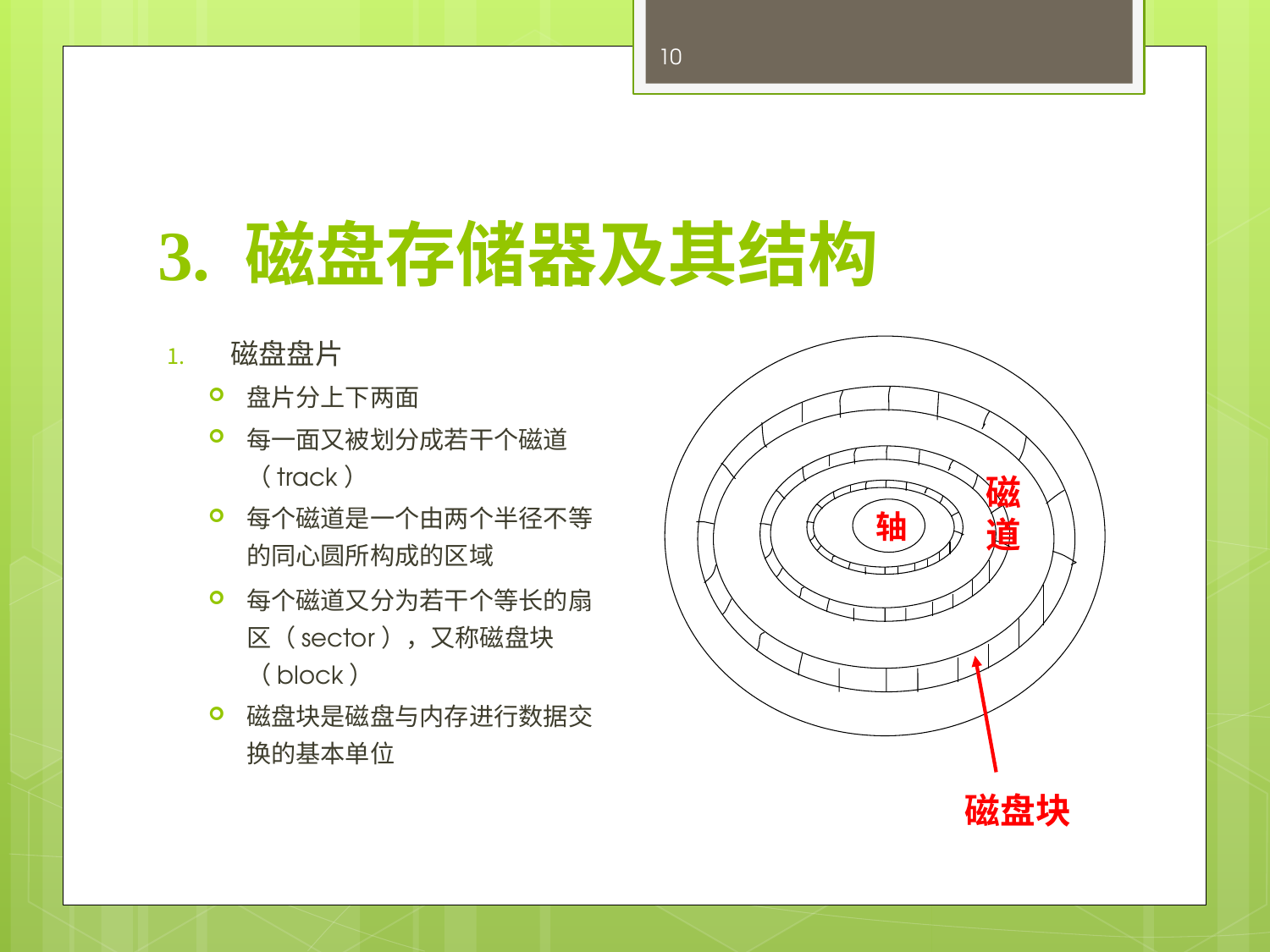

10
# 3. 磁盘存储器及其结构
磁盘盘片
盘片分上下两面
每一面又被划分成若干个磁道（track）
每个磁道是一个由两个半径不等的同心圆所构成的区域

每个磁道又分为若干个等长的扇区（sector），又称磁盘块（block）
磁盘块是磁盘与内存进行数据交换的基本单位

磁
道

轴

磁盘块